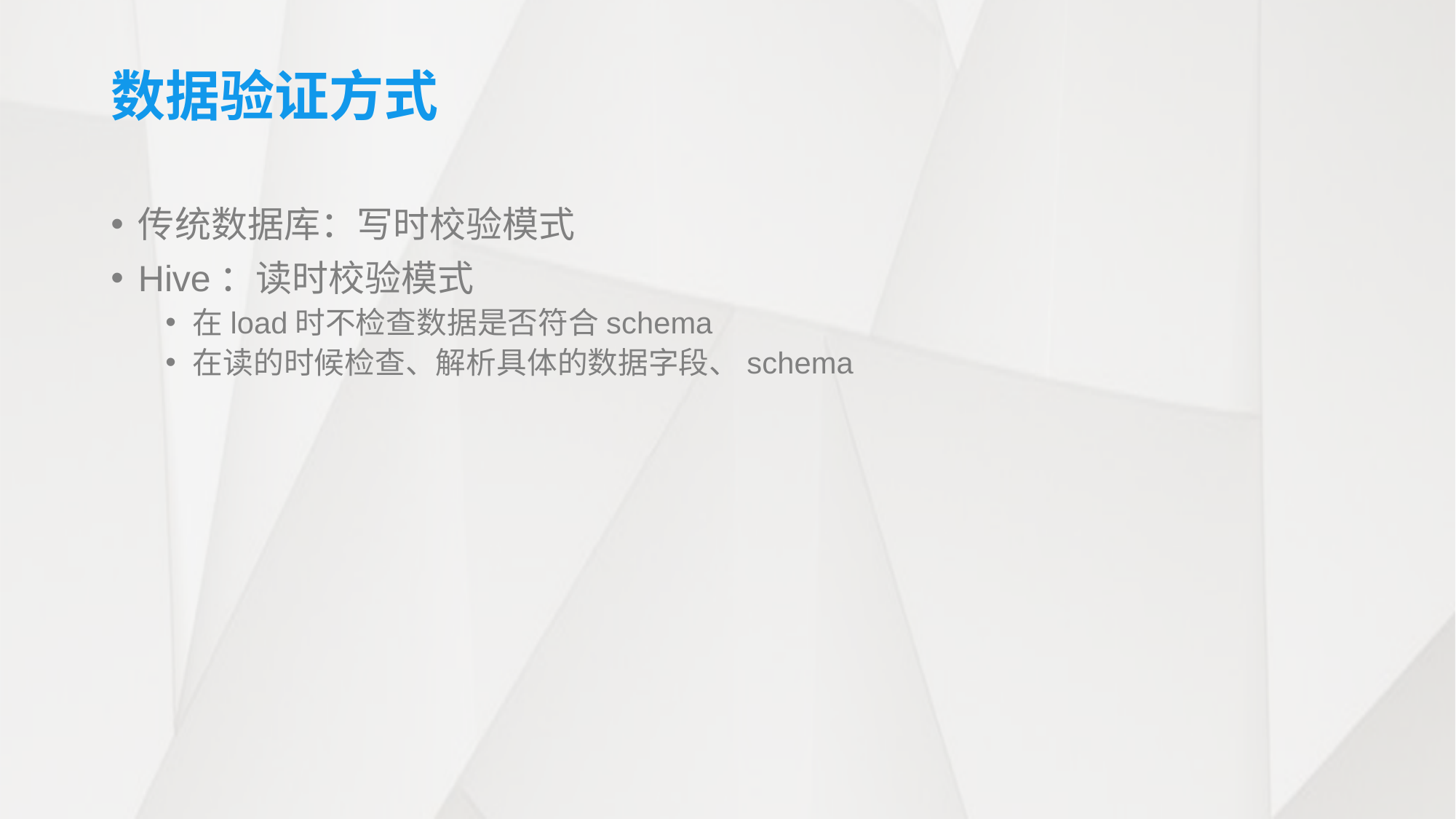

# 数据验证方式
传统数据库：写时校验模式
Hive：读时校验模式
在load时不检查数据是否符合schema
在读的时候检查、解析具体的数据字段、schema